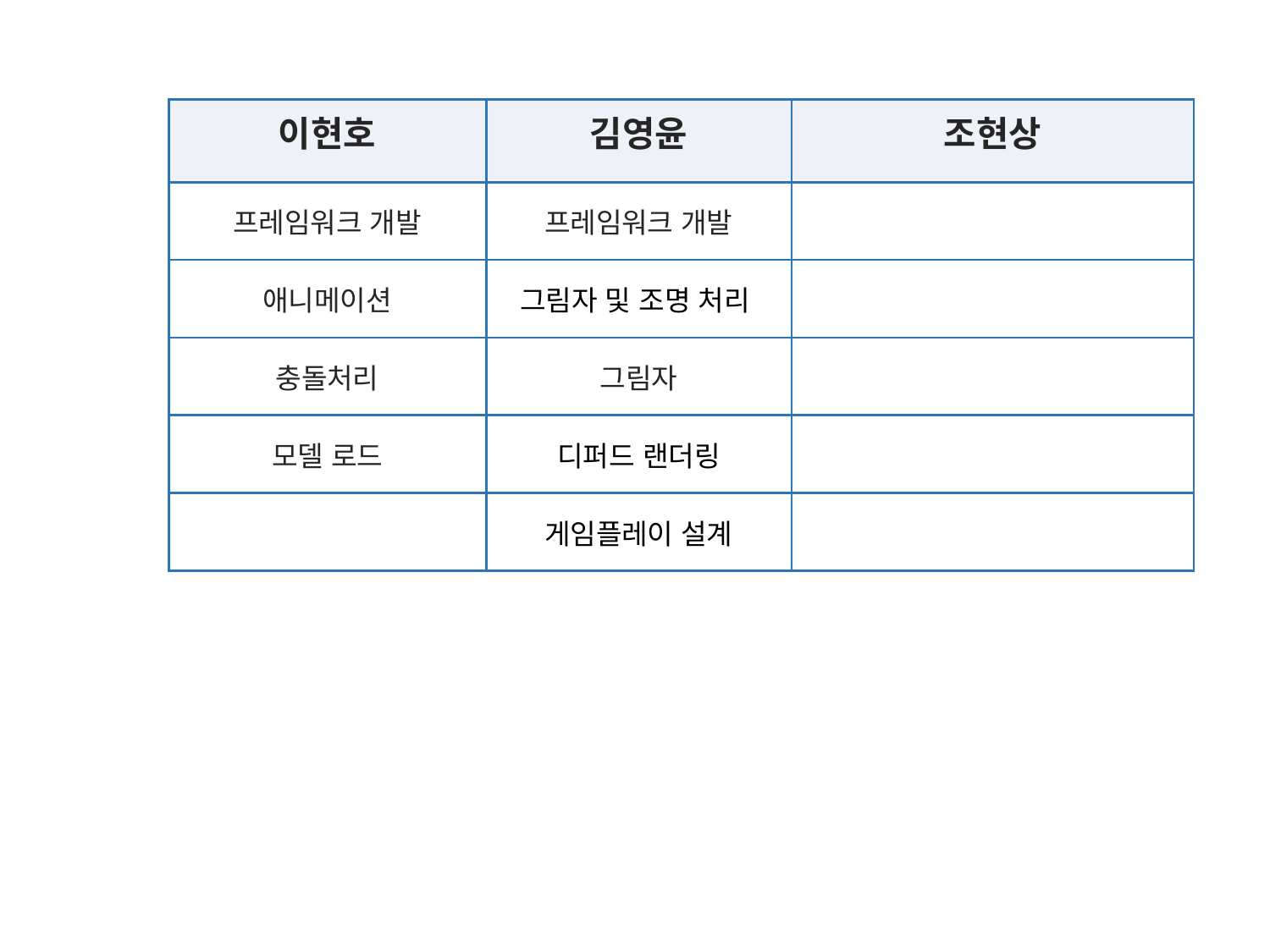

| 이현호 | 김영윤 | 조현상 |
| --- | --- | --- |
| 프레임워크 개발 | 프레임워크 개발 |  |
| 애니메이션 | 그림자 및 조명 처리 |  |
| 충돌처리 | 그림자 |  |
| 모델 로드 | 디퍼드 랜더링 |  |
|  | 게임플레이 설계 |  |